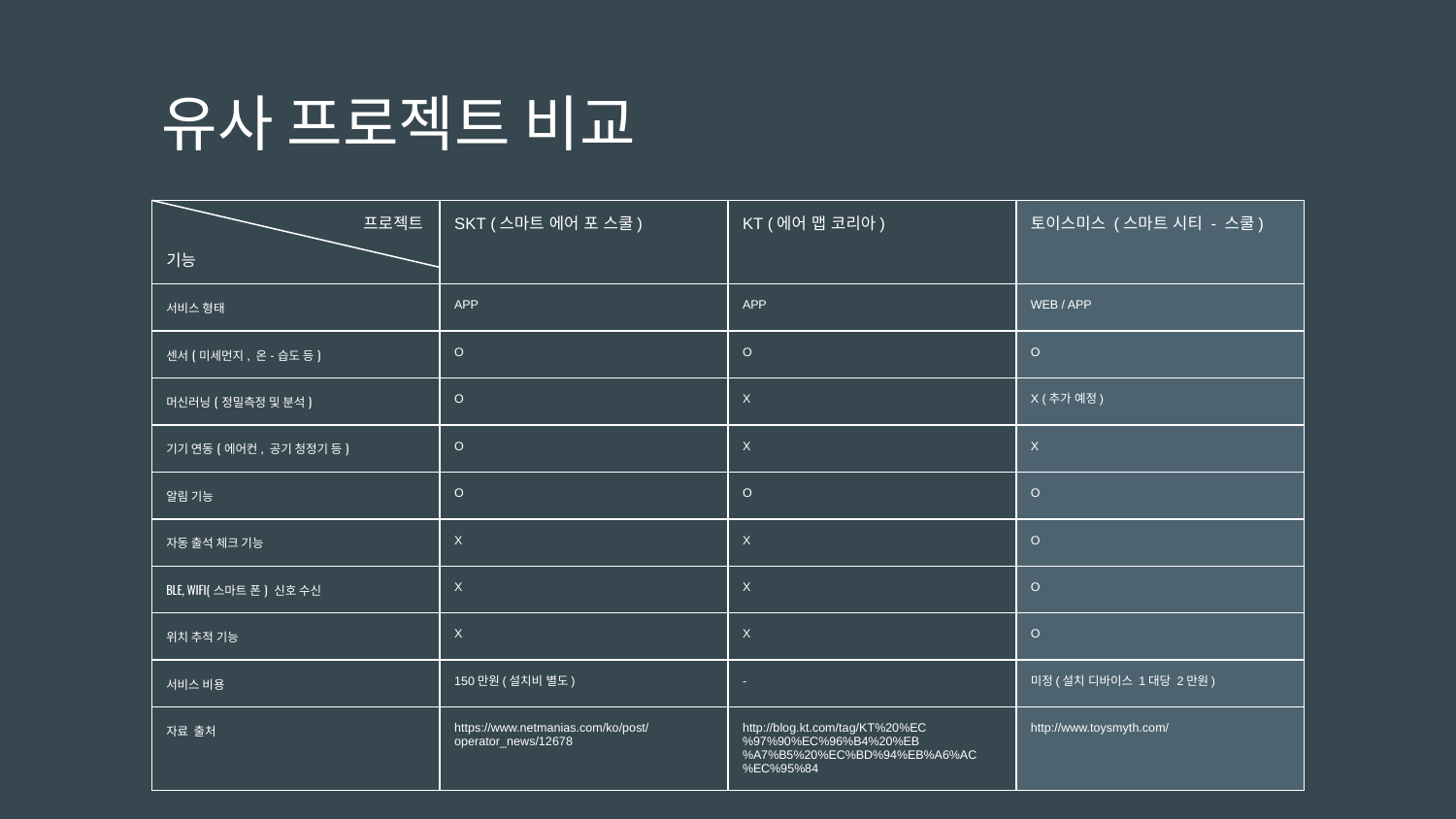

# 유사 프로젝트 비교
| 프로젝트 기능 | SKT (스마트 에어 포 스쿨) | KT (에어 맵 코리아) | 토이스미스 (스마트 시티 - 스쿨) |
| --- | --- | --- | --- |
| 서비스 형태 | APP | APP | WEB / APP |
| 센서(미세먼지, 온-습도 등) | O | O | O |
| 머신러닝(정밀측정 및 분석) | O | X | X (추가 예정) |
| 기기 연동(에어컨, 공기 청정기 등) | O | X | X |
| 알림 기능 | O | O | O |
| 자동 출석 체크 기능 | X | X | O |
| BLE, WIFI(스마트 폰) 신호 수신 | X | X | O |
| 위치 추적 기능 | X | X | O |
| 서비스 비용 | 150만원(설치비 별도) | - | 미정(설치 디바이스 1대당 2만원) |
| 자료 출처 | https://www.netmanias.com/ko/post/operator\_news/12678 | http://blog.kt.com/tag/KT%20%EC%97%90%EC%96%B4%20%EB%A7%B5%20%EC%BD%94%EB%A6%AC%EC%95%84 | http://www.toysmyth.com/ |